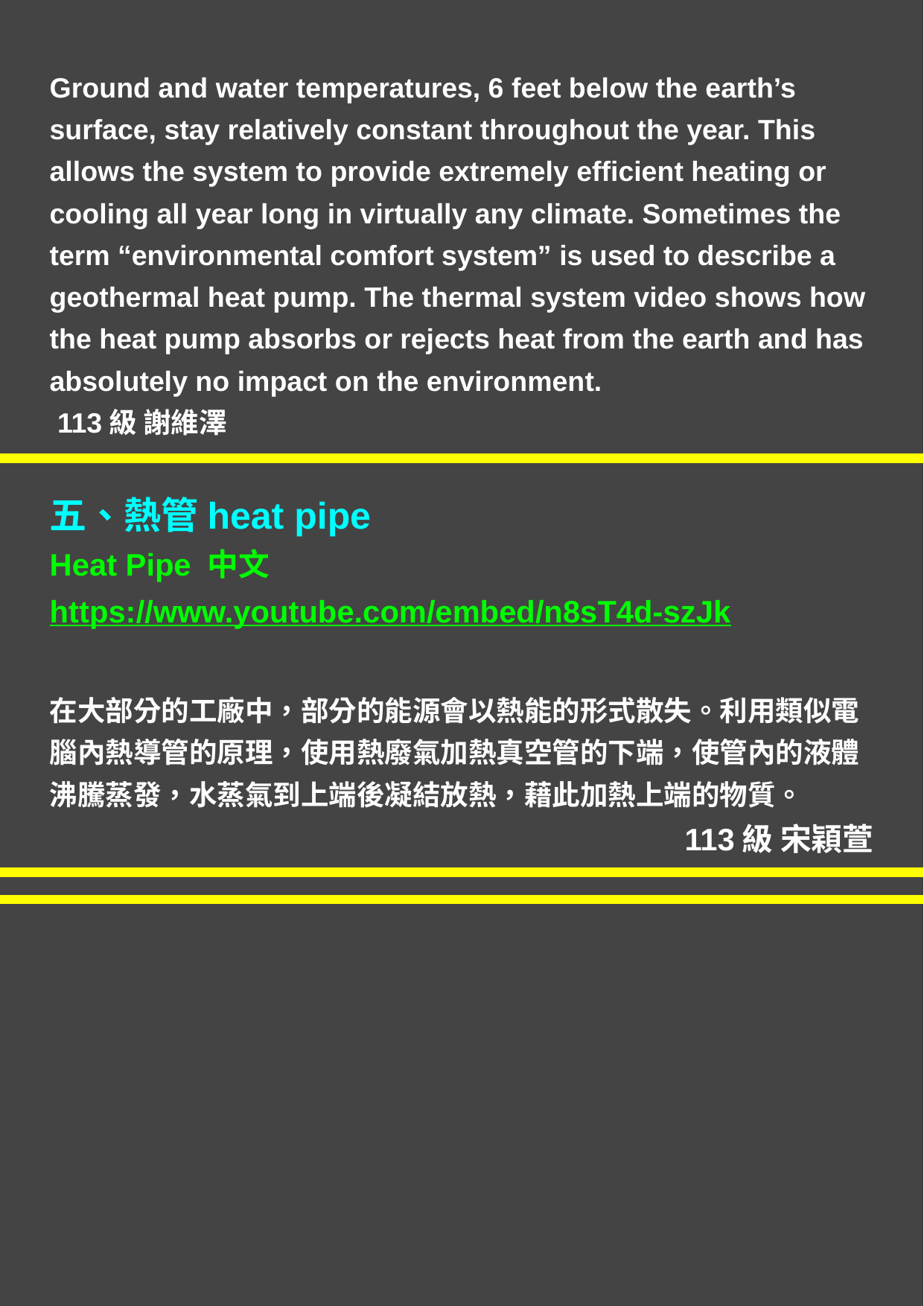

Ground and water temperatures, 6 feet below the earth’s surface, stay relatively constant throughout the year. This allows the system to provide extremely efficient heating or cooling all year long in virtually any climate. Sometimes the term “environmental comfort system” is used to describe a geothermal heat pump. The thermal system video shows how the heat pump absorbs or rejects heat from the earth and has absolutely no impact on the environment.
 113級 謝維澤

五、熱管heat pipe
Heat Pipe 中文
https://www.youtube.com/embed/n8sT4d-szJk

在大部分的工廠中，部分的能源會以熱能的形式散失。利用類似電腦內熱導管的原理，使用熱廢氣加熱真空管的下端，使管內的液體沸騰蒸發，水蒸氣到上端後凝結放熱，藉此加熱上端的物質。
113級 宋穎萱